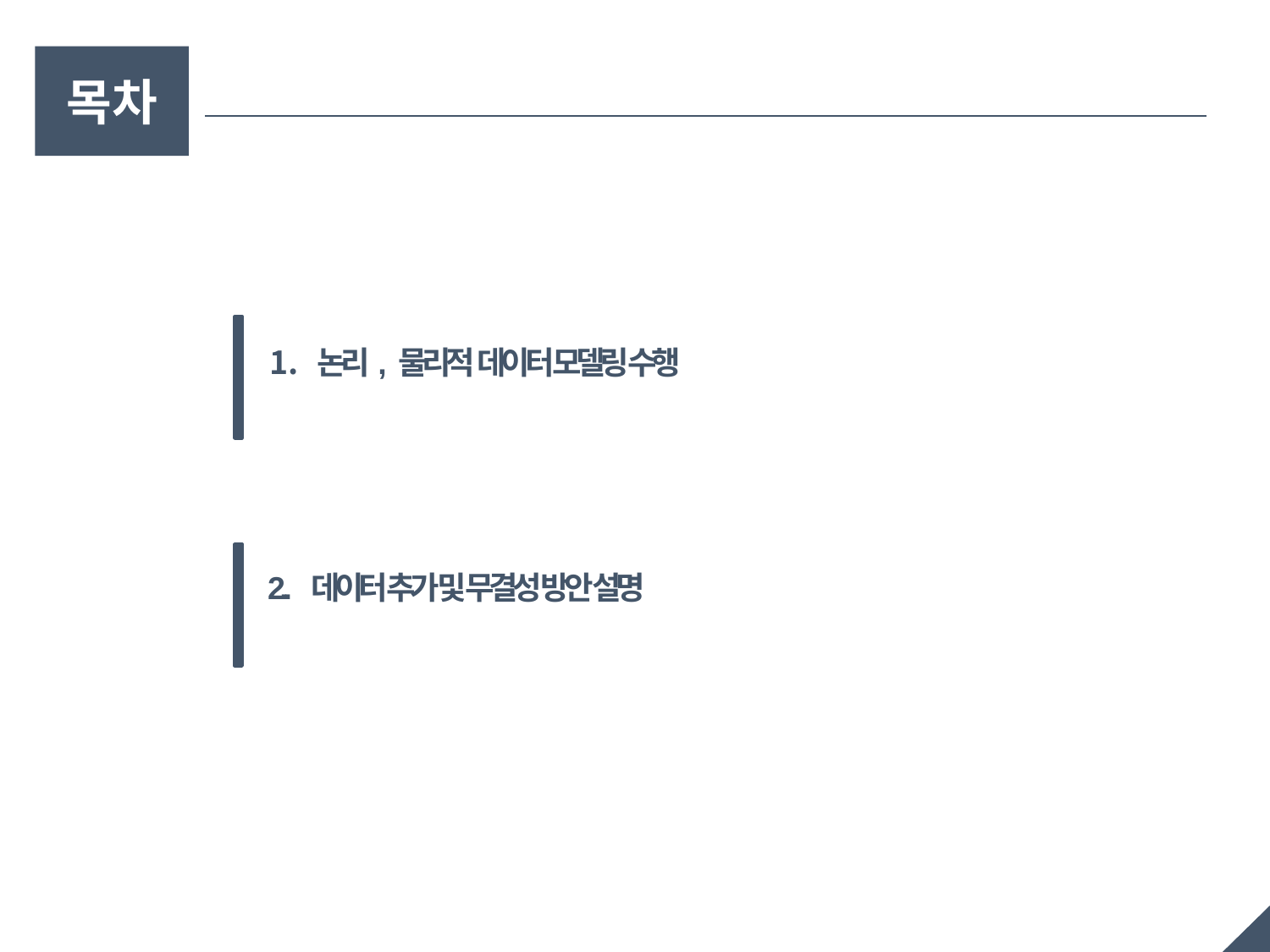

목차

논리, 물리적  데이터 모델링 수행

2..   데이터 추가 및 무결성 방안 설명